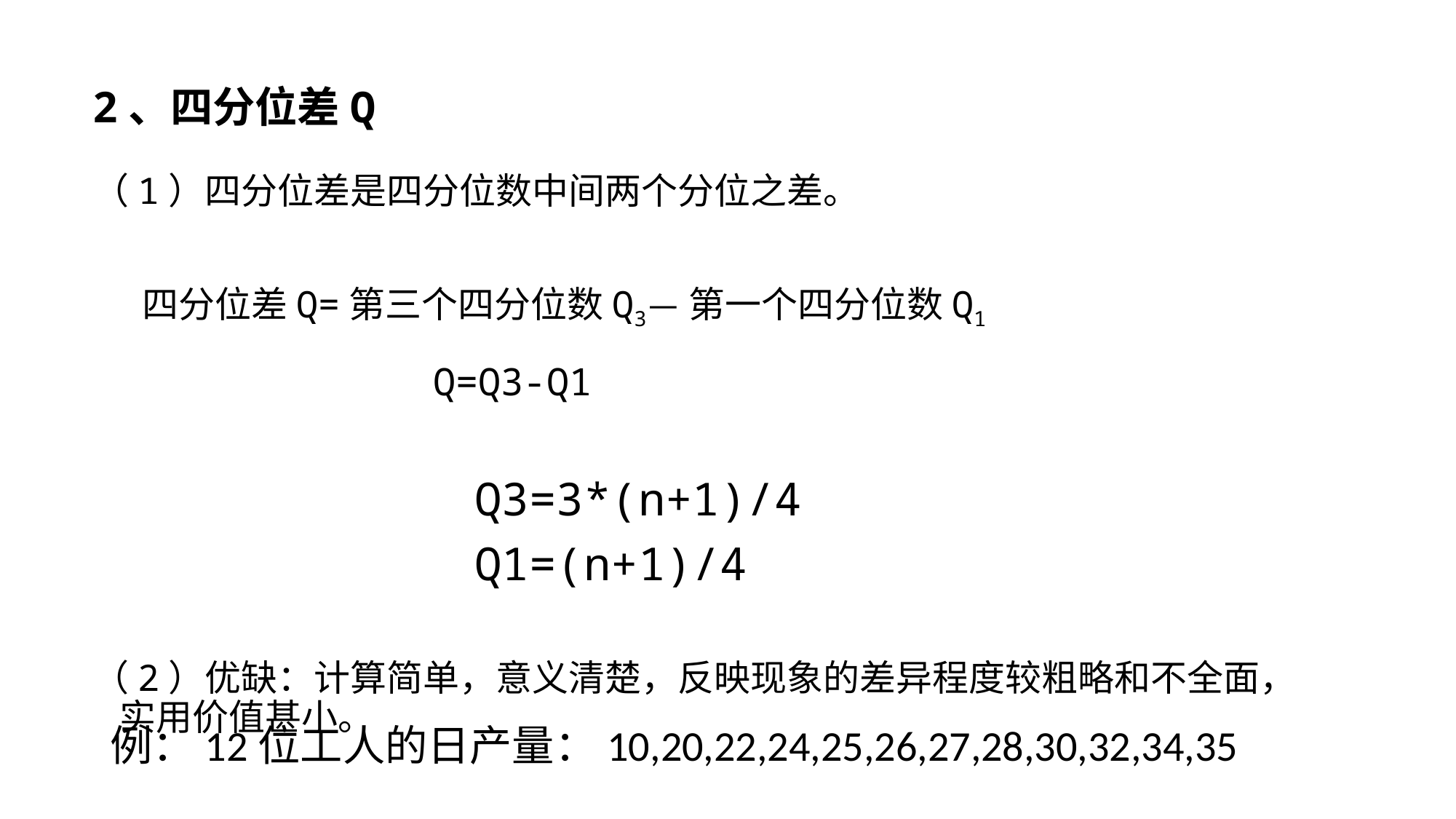

# 2、四分位差Q
（1）四分位差是四分位数中间两个分位之差。

     四分位差Q=第三个四分位数Q3—第一个四分位数Q1
                  Q=Q3-Q1

              Q3=3*(n+1)/4
              Q1=(n+1)/4

（2）优缺：计算简单，意义清楚，反映现象的差异程度较粗略和不全面，实用价值甚小。

例：12位工人的日产量：10,20,22,24,25,26,27,28,30,32,34,35